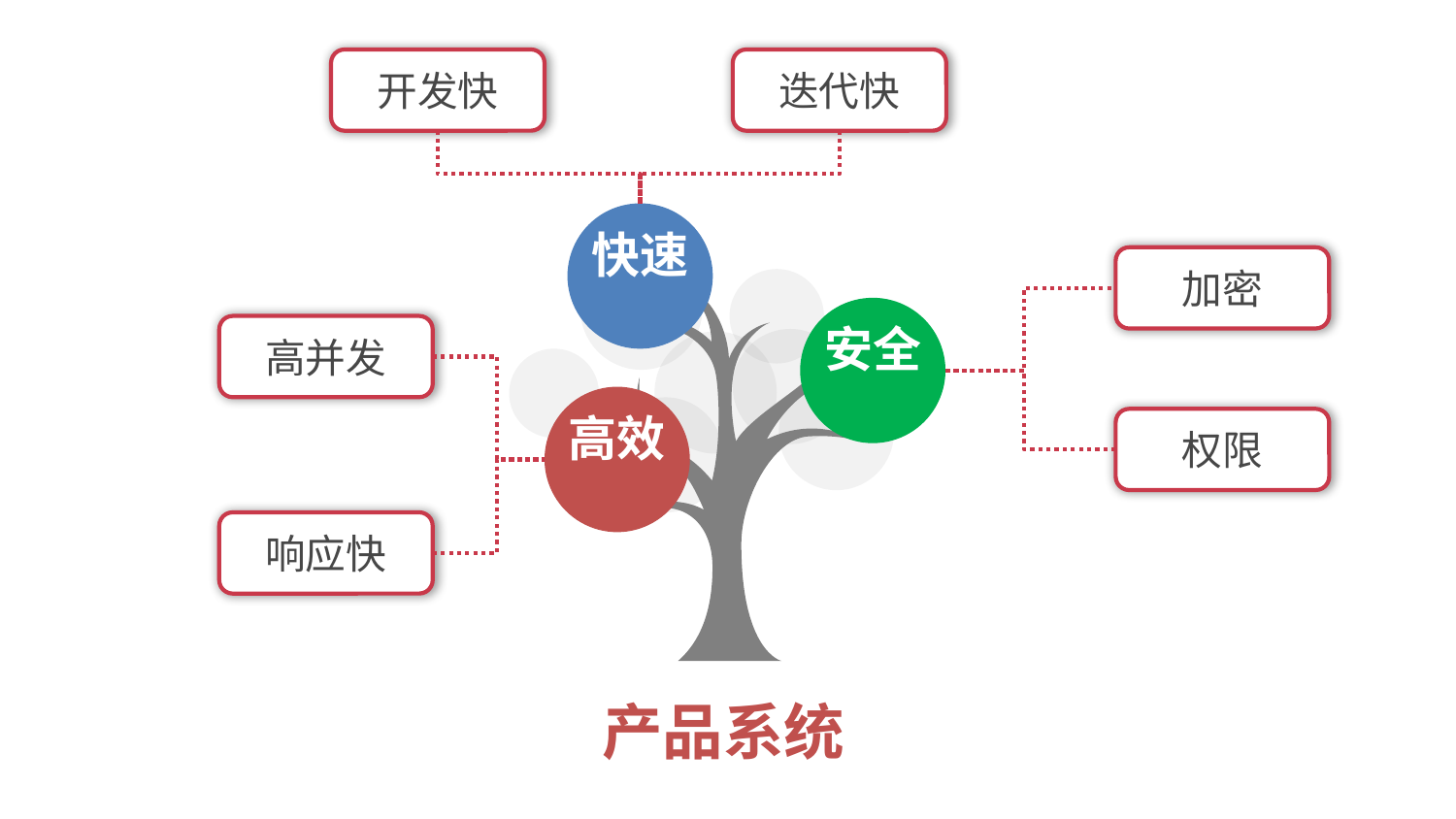

开发快
迭代快
快速

加密

安全
高并发

高效

权限
响应快
产品系统